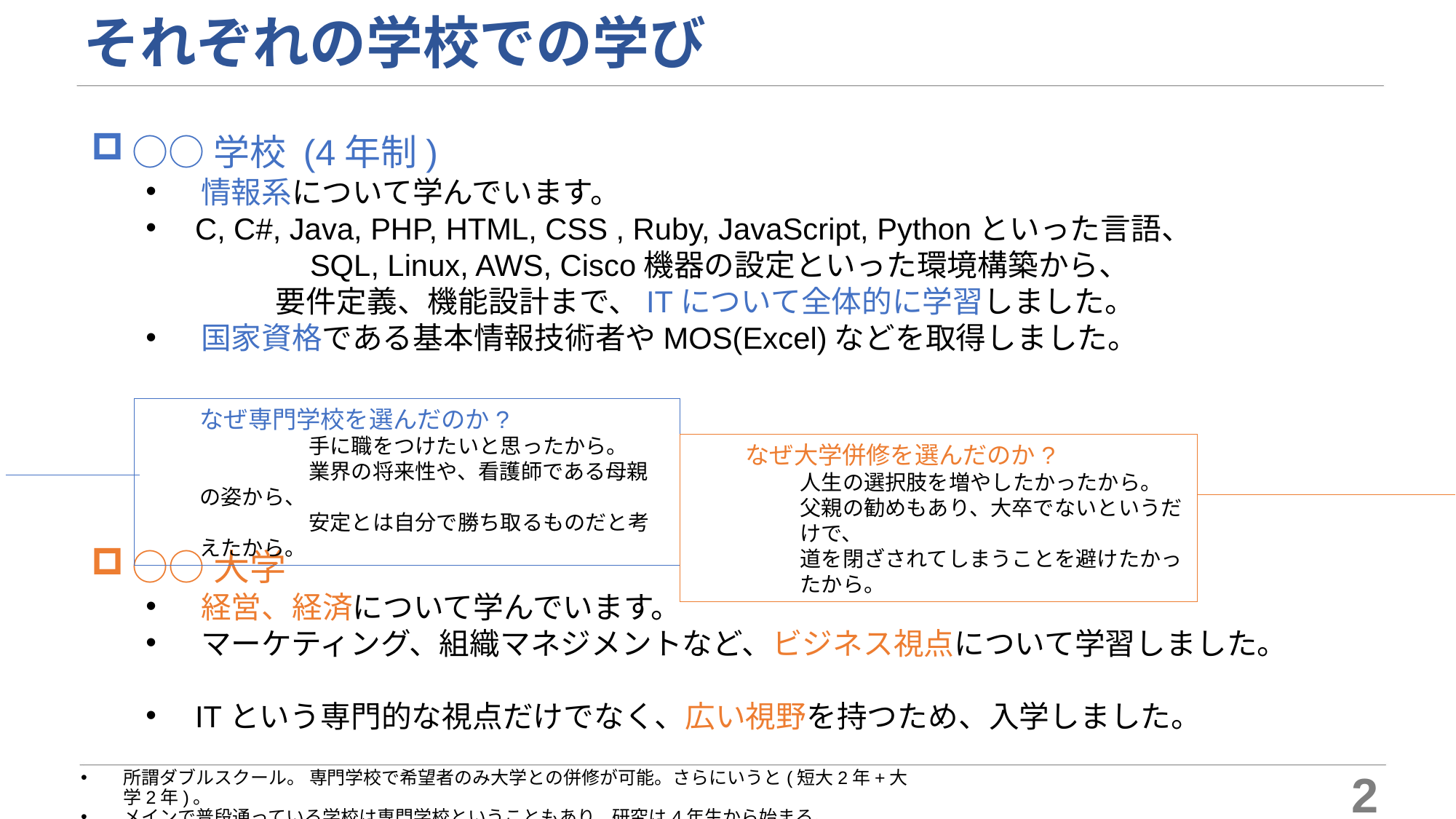

# それぞれの学校での学び
○○学校 (4年制)
 情報系について学んでいます。
 C, C#, Java, PHP, HTML, CSS , Ruby, JavaScript, Pythonといった言語、
	 SQL, Linux, AWS, Cisco機器の設定といった環境構築から、
   	  要件定義、機能設計まで、ITについて全体的に学習しました。
 国家資格である基本情報技術者やMOS(Excel)などを取得しました。

○○大学
 経営、経済について学んでいます。
 マーケティング、組織マネジメントなど、ビジネス視点について学習しました。
 ITという専門的な視点だけでなく、広い視野を持つため、入学しました。

なぜ専門学校を選んだのか?
	手に職をつけたいと思ったから。
	業界の将来性や、看護師である母親の姿から、
	安定とは自分で勝ち取るものだと考えたから。
なぜ大学併修を選んだのか?
人生の選択肢を増やしたかったから。
父親の勧めもあり、大卒でないというだけで、
道を閉ざされてしまうことを避けたかったから。
所謂ダブルスクール。 専門学校で希望者のみ大学との併修が可能。さらにいうと(短大2年+大学2年)。
メインで普段通っている学校は専門学校ということもあり、研究は4年生から始まる。